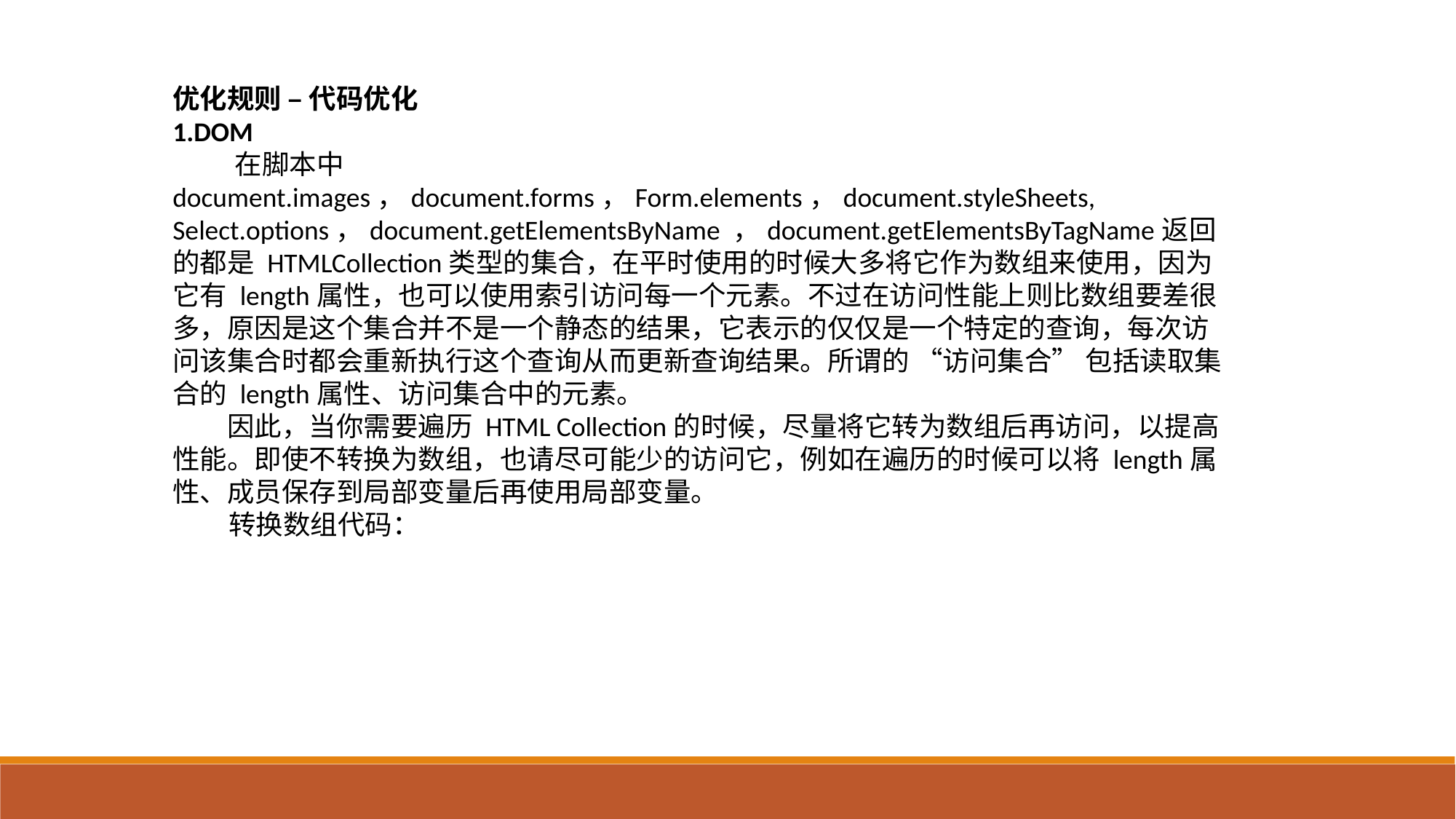

优化规则 – 代码优化
1.DOM
         在脚本中 document.images，document.forms，Form.elements，document.styleSheets, Select.options，document.getElementsByName ，document.getElementsByTagName返回的都是 HTMLCollection类型的集合，在平时使用的时候大多将它作为数组来使用，因为它有 length属性，也可以使用索引访问每一个元素。不过在访问性能上则比数组要差很多，原因是这个集合并不是一个静态的结果，它表示的仅仅是一个特定的查询，每次访问该集合时都会重新执行这个查询从而更新查询结果。所谓的 “访问集合” 包括读取集合的 length属性、访问集合中的元素。
　　因此，当你需要遍历 HTML Collection的时候，尽量将它转为数组后再访问，以提高性能。即使不转换为数组，也请尽可能少的访问它，例如在遍历的时候可以将 length属性、成员保存到局部变量后再使用局部变量。
        转换数组代码：